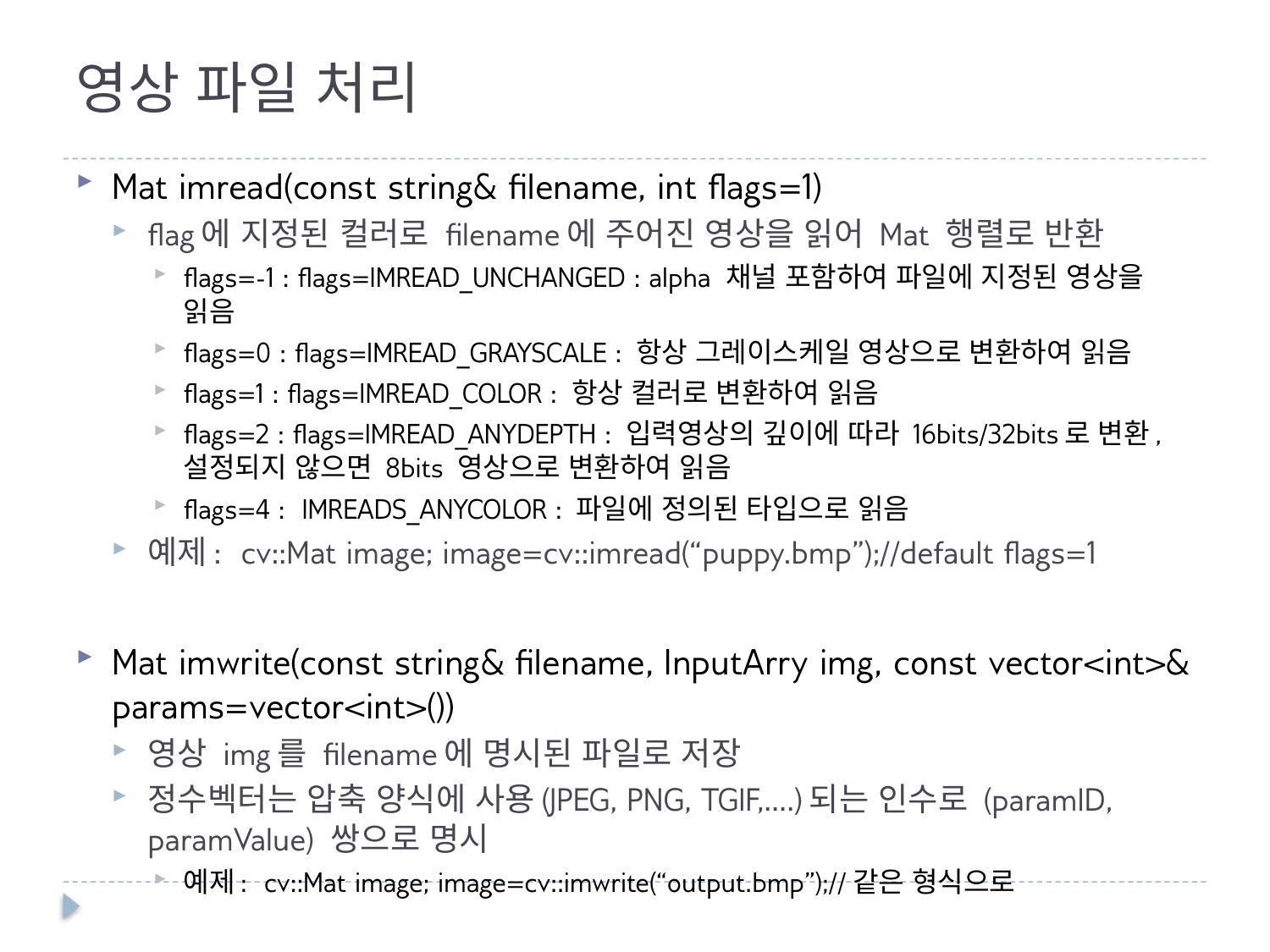

# 영상 파일 처리
Mat imread(const string& filename, int flags=1)
flag에 지정된 컬러로 filename에 주어진 영상을 읽어 Mat 행렬로 반환
flags=-1 : flags=IMREAD_UNCHANGED : alpha 채널 포함하여 파일에 지정된 영상을 읽음
flags=0 : flags=IMREAD_GRAYSCALE : 항상 그레이스케일 영상으로 변환하여 읽음
flags=1 : flags=IMREAD_COLOR : 항상 컬러로 변환하여 읽음
flags=2 : flags=IMREAD_ANYDEPTH : 입력영상의 깊이에 따라 16bits/32bits로 변환, 설정되지 않으면 8bits 영상으로 변환하여 읽음
flags=4 :  IMREADS_ANYCOLOR : 파일에 정의된 타입으로 읽음
예제:  cv::Mat image; image=cv::imread(“puppy.bmp”);//default flags=1

Mat imwrite(const string& filename, InputArry img, const vector<int>& params=vector<int>())
영상 img를 filename에 명시된 파일로 저장
정수벡터는 압축 양식에 사용(JPEG, PNG, TGIF,….)되는 인수로 (paramID, paramValue) 쌍으로 명시
예제:  cv::Mat image; image=cv::imwrite(“output.bmp”);//같은 형식으로